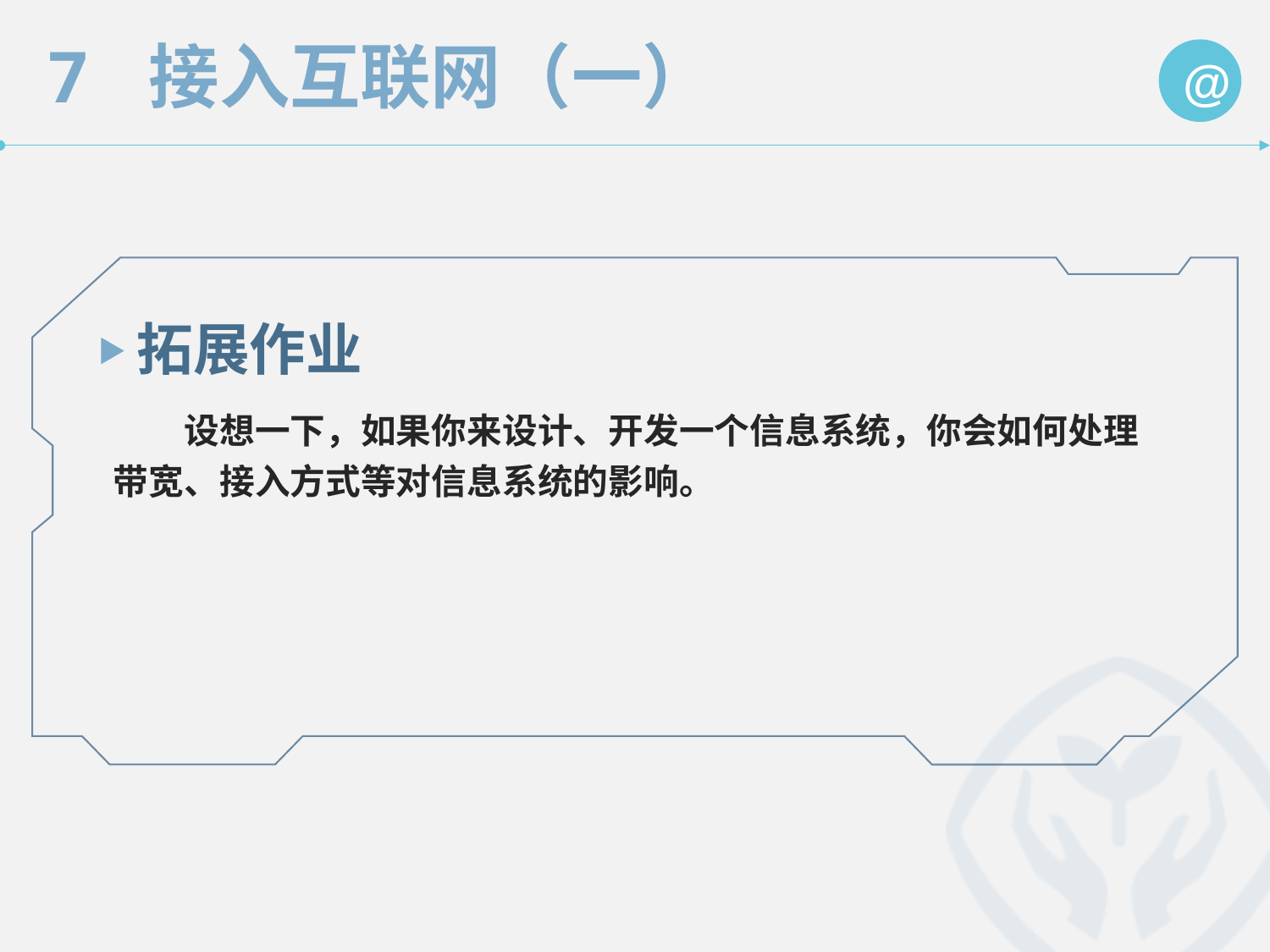

拓展作业

　　设想一下，如果你来设计、开发一个信息系统，你会如何处理带宽、接入方式等对信息系统的影响。